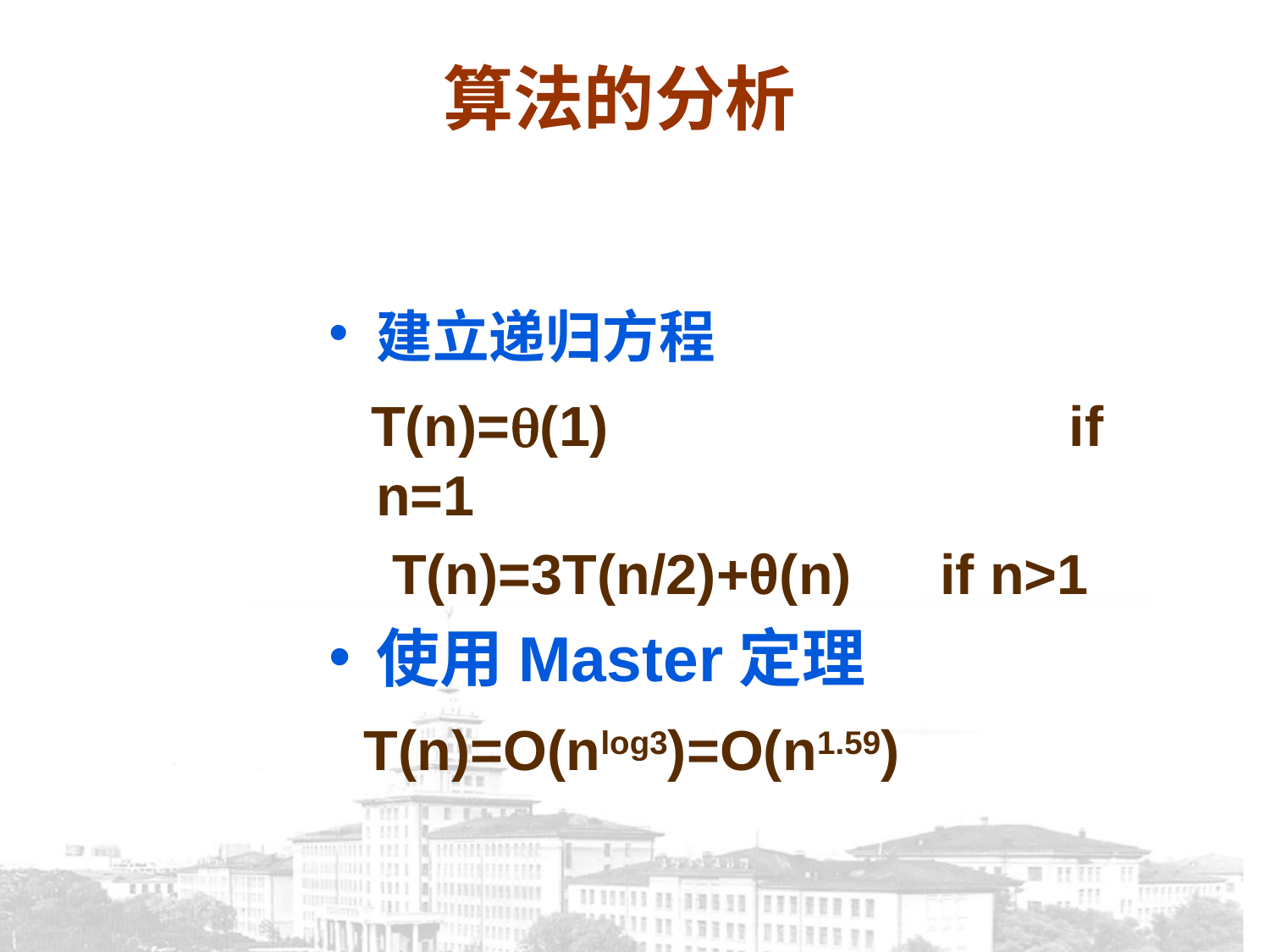

算法的分析
建立递归方程
  T(n)=θ(1)                        if n=1
T(n)=3T(n/2)+θ(n)	if n>1
使用Master定理
  T(n)=O(nlog3)=O(n1.59)